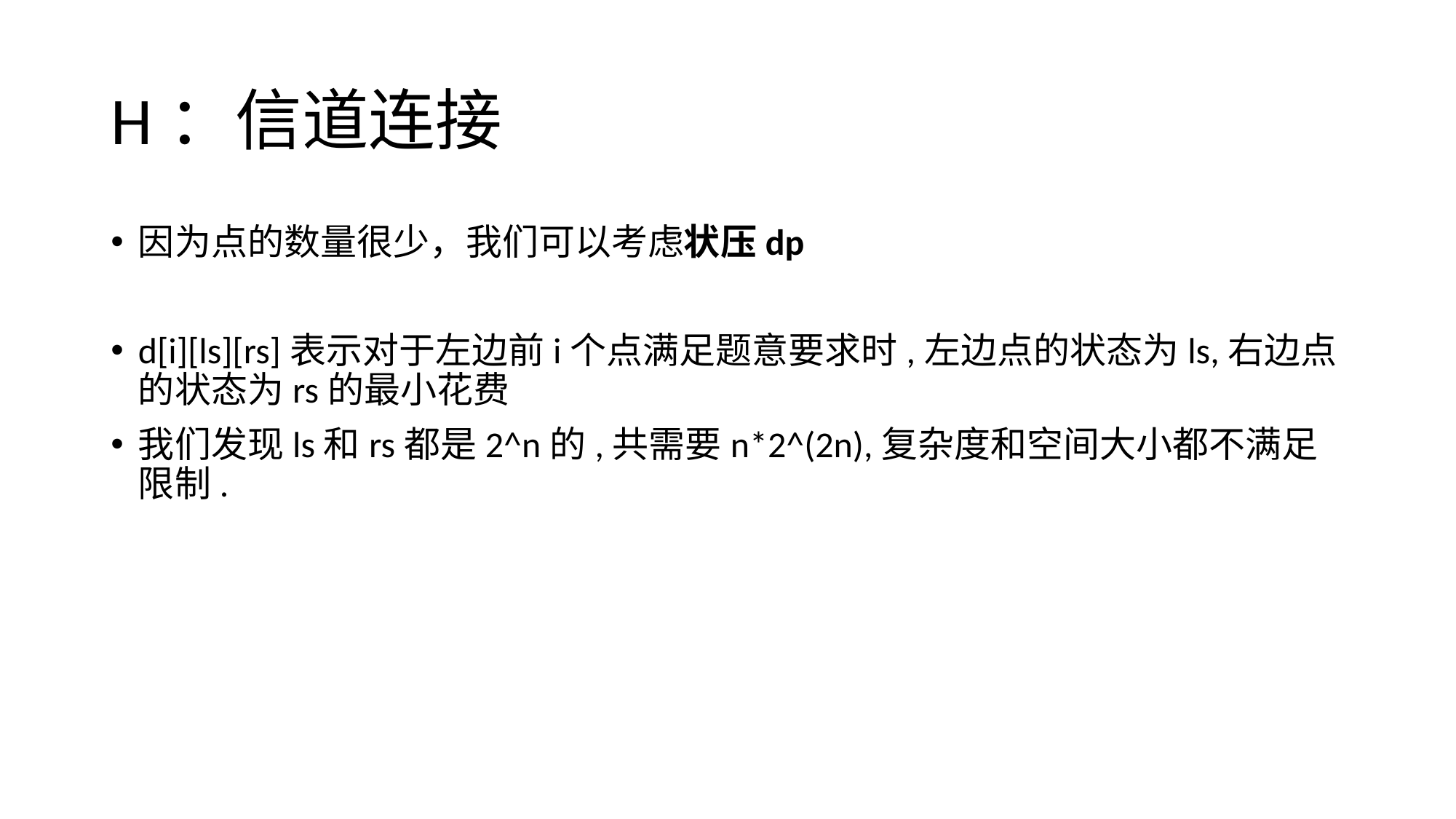

# H：信道连接
因为点的数量很少，我们可以考虑状压dp

d[i][ls][rs]表示对于左边前i个点满足题意要求时,左边点的状态为ls,右边点的状态为rs的最小花费
我们发现ls和rs都是2^n的,共需要n*2^(2n),复杂度和空间大小都不满足限制.